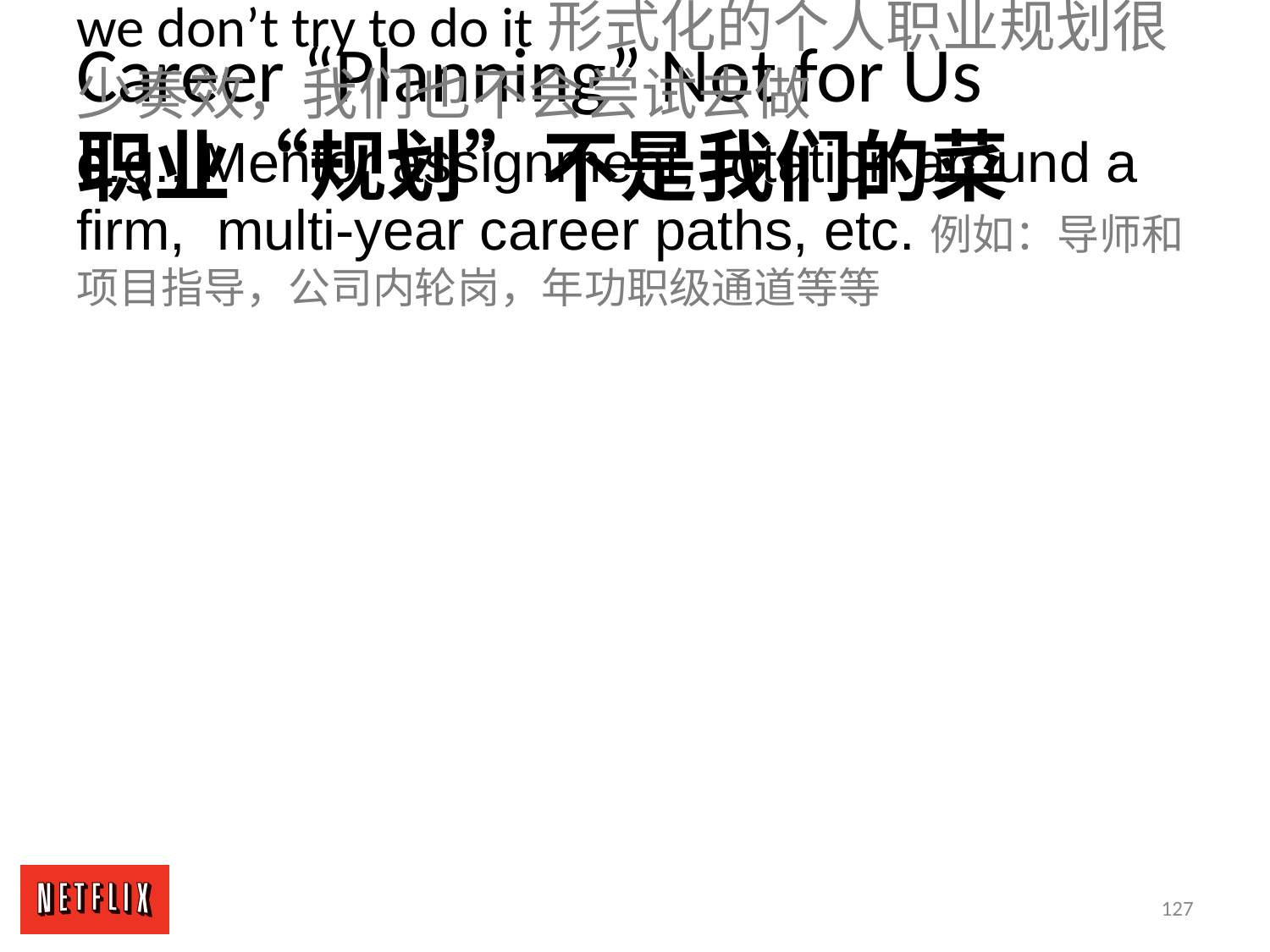

Career “Planning” Not for Us
职业“规划”不是我们的菜
Formalized development is rarely effective, and we don’t try to do it形式化的个人职业规划很少奏效，我们也不会尝试去做
e.g., Mentor assignment, rotation around a firm,  multi-year career paths, etc.例如：导师和项目指导，公司内轮岗，年功职级通道等等
127